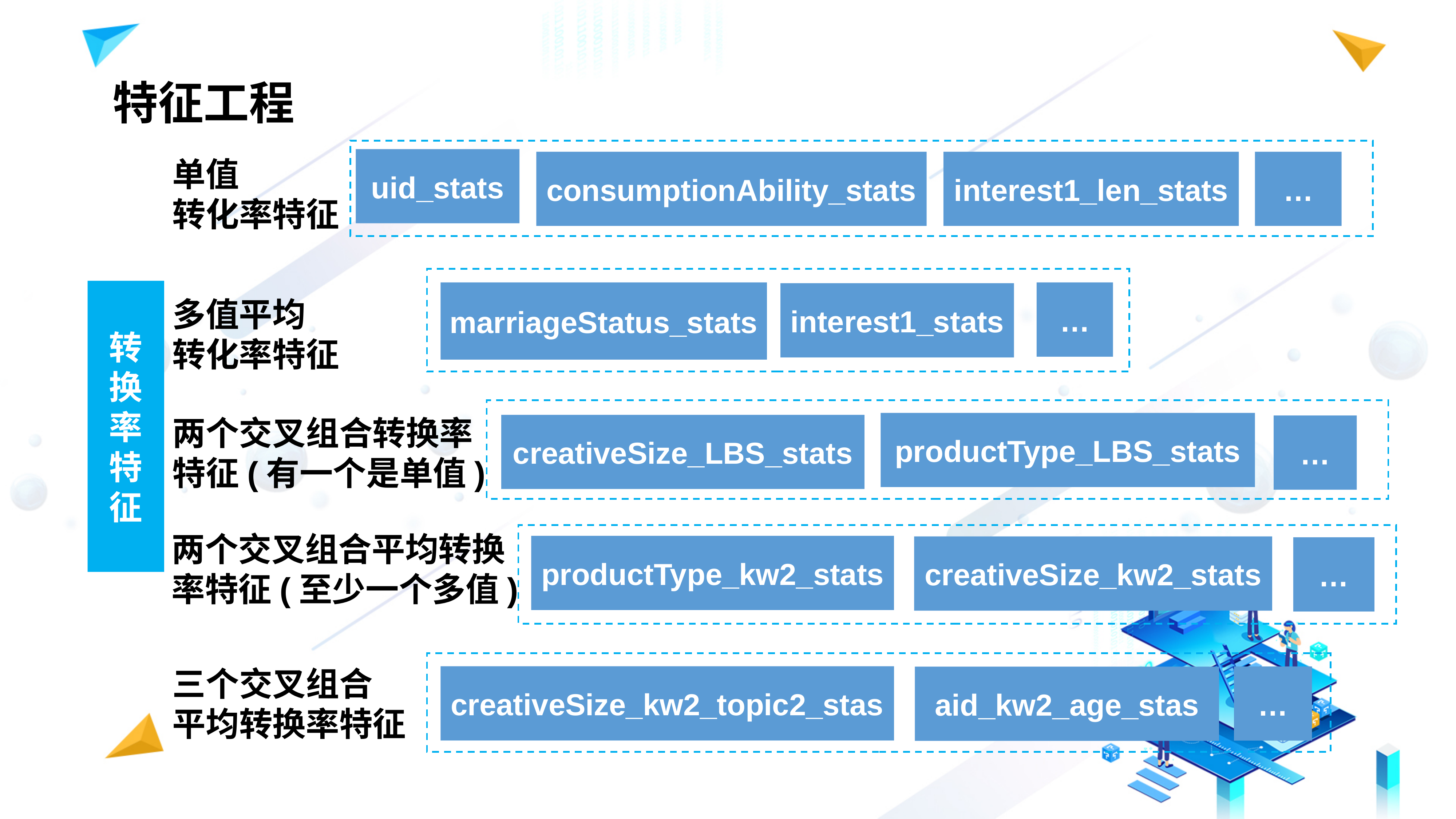

特征工程

uid_stats
单值
转化率特征
consumptionAbility_stats
interest1_len_stats
…

转换率特征
marriageStatus_stats
…
interest1_stats
多值平均
转化率特征

两个交叉组合转换率特征(有一个是单值)
productType_LBS_stats
creativeSize_LBS_stats
…

两个交叉组合平均转换率特征(至少一个多值)
productType_kw2_stats
creativeSize_kw2_stats
…

三个交叉组合
平均转换率特征
creativeSize_kw2_topic2_stas
…
aid_kw2_age_stas